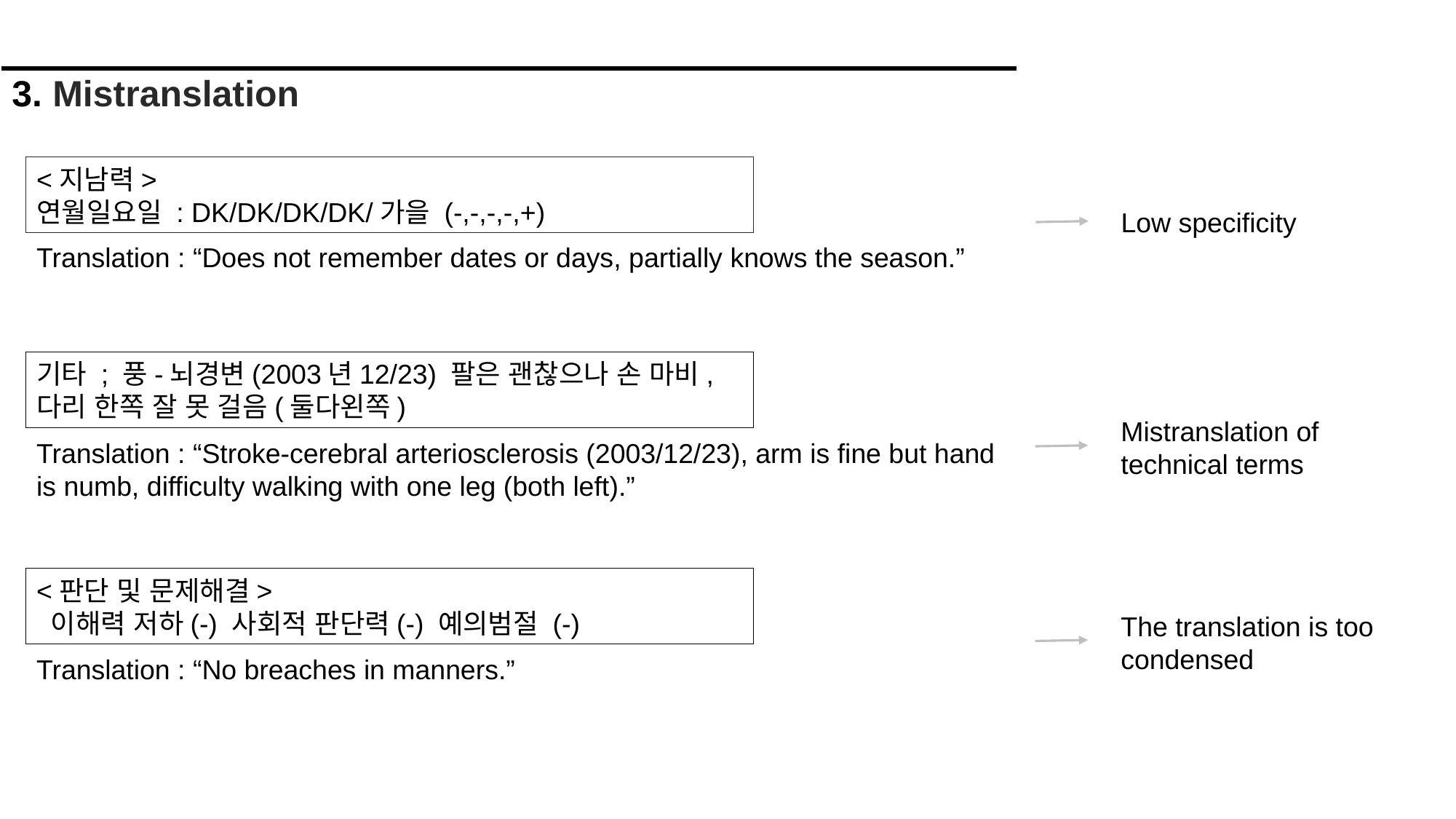

| 3. Mistranslation |
| --- |
<지남력>
연월일요일 : DK/DK/DK/DK/가을 (-,-,-,-,+)
Low specificity
Translation : “Does not remember dates or days, partially knows the season.”
기타 ; 풍-뇌경변(2003년12/23) 팔은 괜찮으나 손 마비, 다리 한쪽 잘 못 걸음(둘다왼쪽)
Mistranslation of technical terms
Translation : “Stroke-cerebral arteriosclerosis (2003/12/23), arm is fine but hand is numb, difficulty walking with one leg (both left).”
<판단 및 문제해결>
 이해력 저하(-) 사회적 판단력(-) 예의범절 (-)
The translation is too condensed
Translation : “No breaches in manners.”